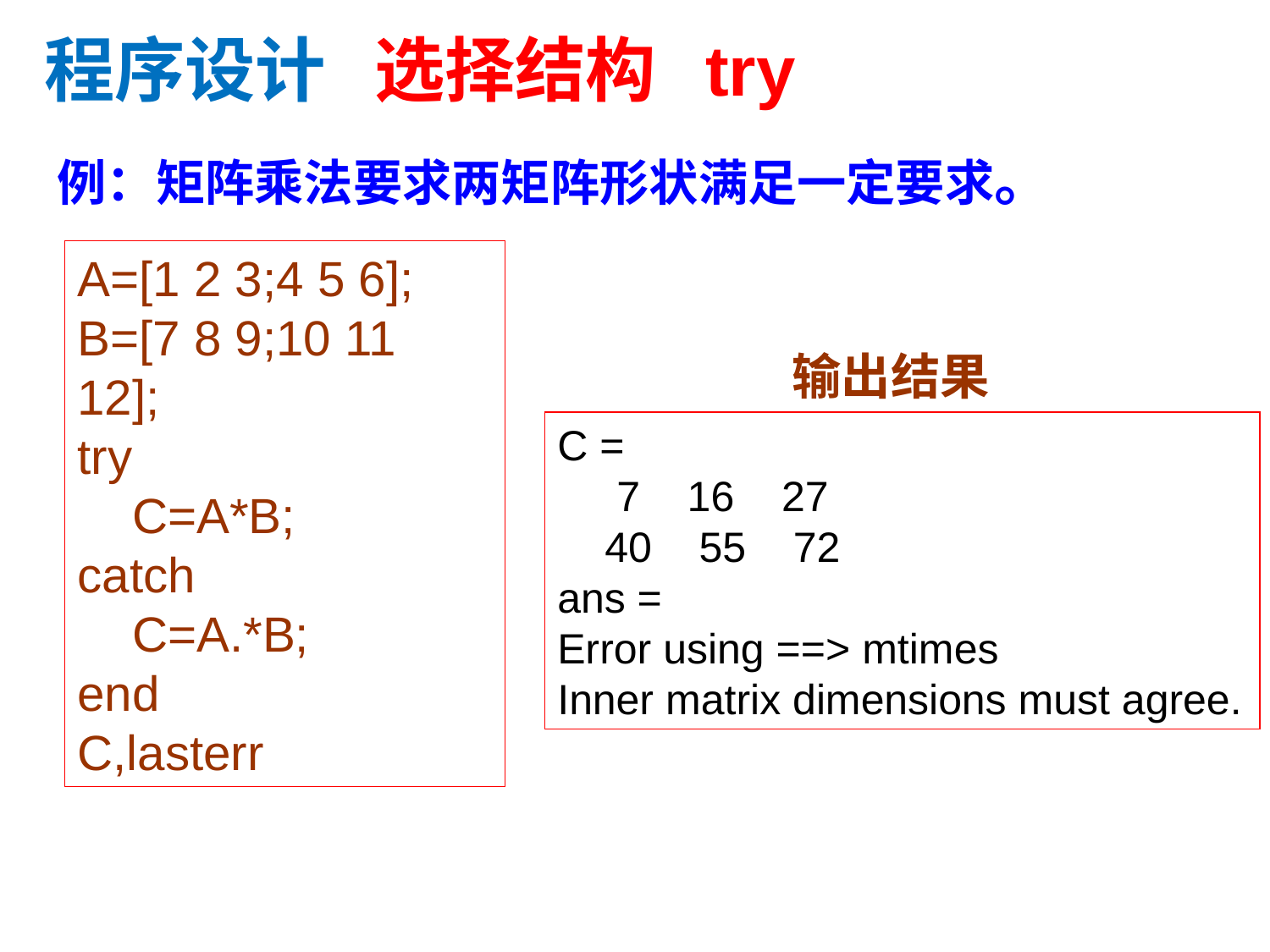

程序设计   选择结构  try
例：矩阵乘法要求两矩阵形状满足一定要求。
A=[1 2 3;4 5 6];
B=[7 8 9;10 11 12];
try
    C=A*B;
catch
    C=A.*B;
end
C,lasterr
输出结果
C =
     7    16    27
    40    55    72
ans =
Error using ==> mtimes
Inner matrix dimensions must agree.